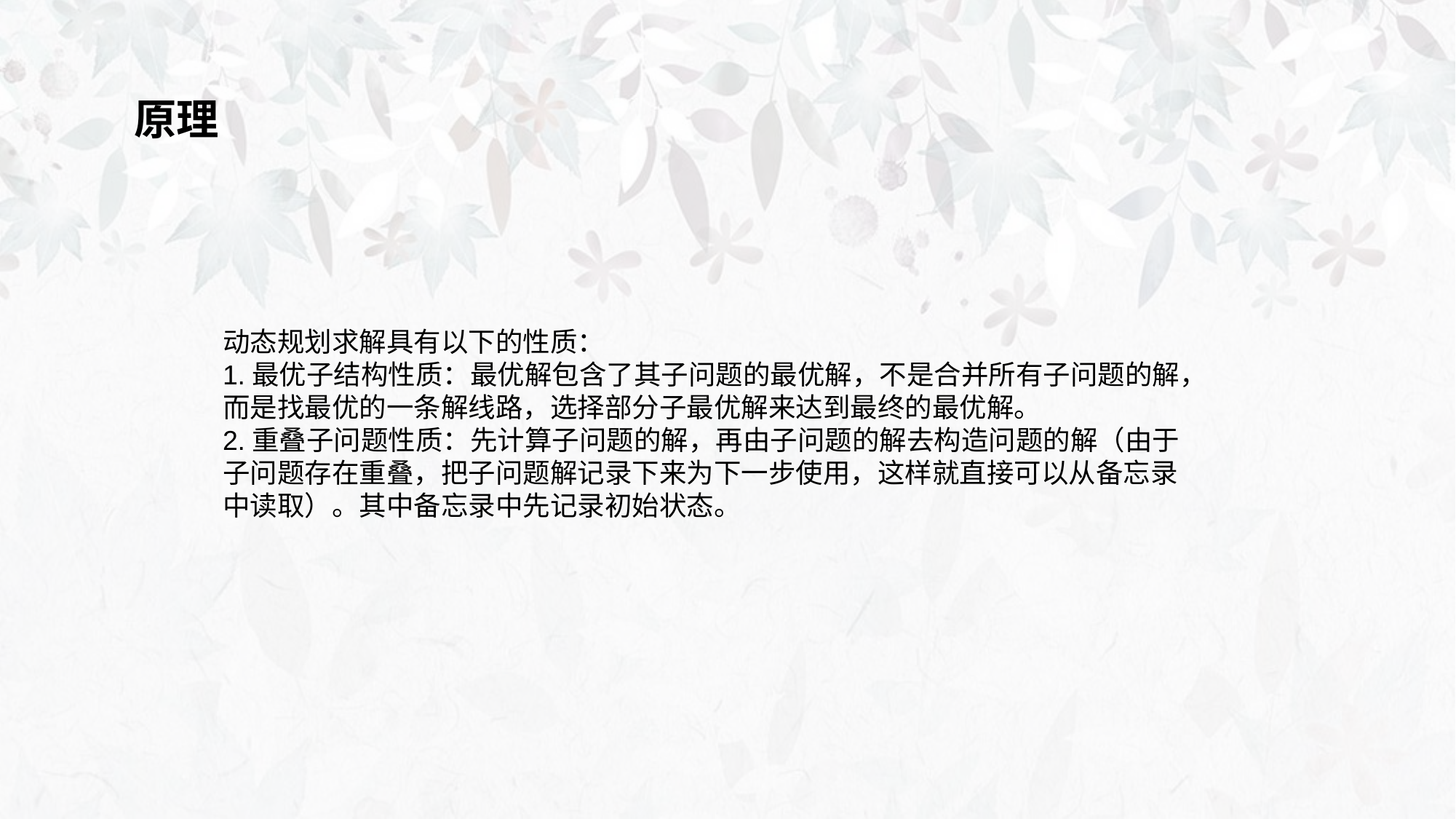

原理
动态规划求解具有以下的性质：
1.最优子结构性质：最优解包含了其子问题的最优解，不是合并所有子问题的解，而是找最优的一条解线路，选择部分子最优解来达到最终的最优解。
2.重叠子问题性质：先计算子问题的解，再由子问题的解去构造问题的解（由于子问题存在重叠，把子问题解记录下来为下一步使用，这样就直接可以从备忘录中读取）。其中备忘录中先记录初始状态。